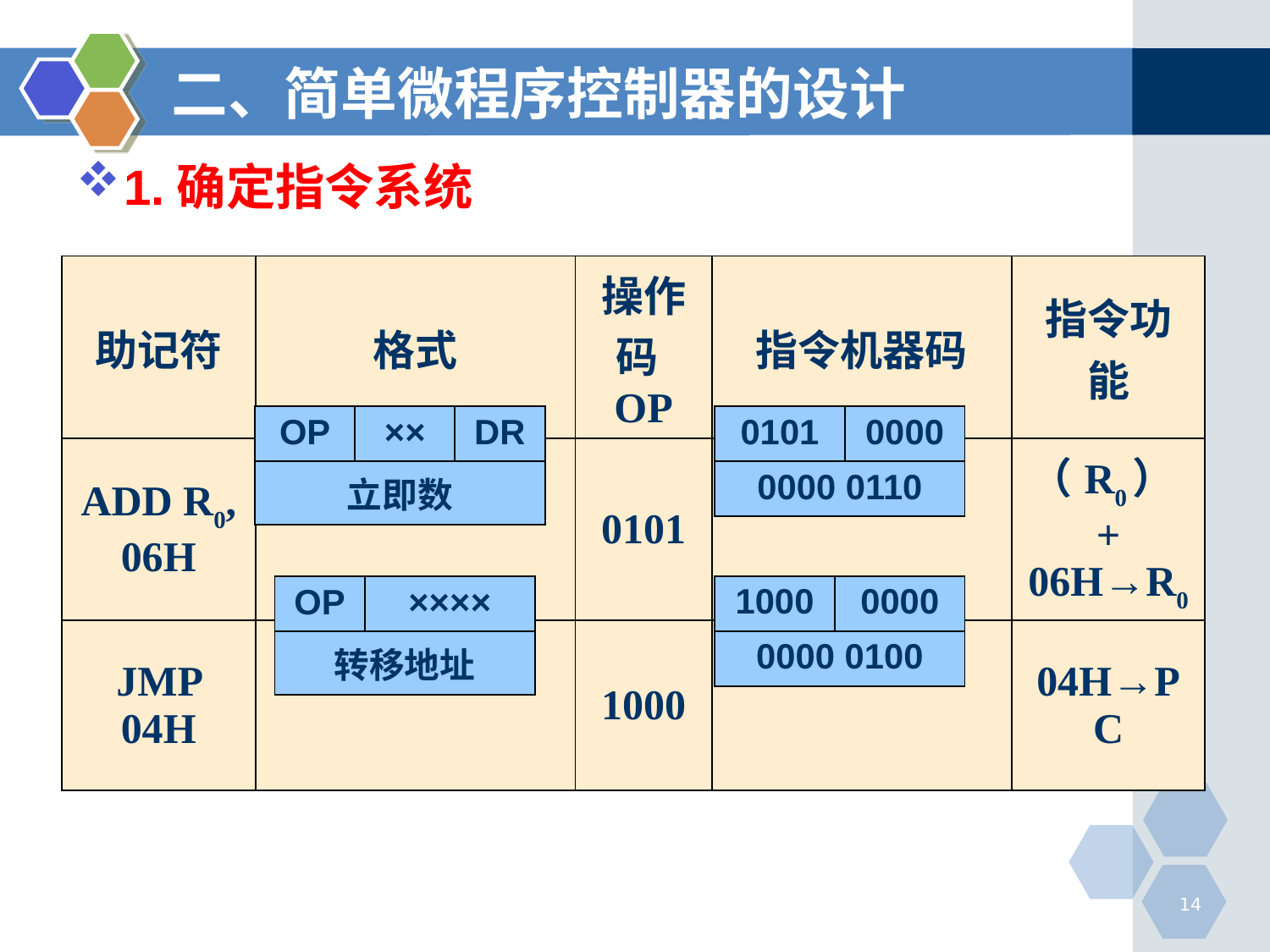

# 二、简单微程序控制器的设计
1.确定指令系统

| 助记符 | 格式 | 操作码OP | 指令机器码 | 指令功能 |
| --- | --- | --- | --- | --- |
| ADD R0, 06H |  | 0101 |  | （R0）+ 06H→R0 |
| JMP 04H |  | 1000 |  | 04H→PC |
| OP | ×× | DR |
| --- | --- | --- |
| 立即数 |  |  |
| 0101 | 0000 |
| --- | --- |
| 0000 0110 |  |
| OP | ×××× |
| --- | --- |
| 转移地址 |  |
| 1000 | 0000 |
| --- | --- |
| 0000 0100 |  |
14